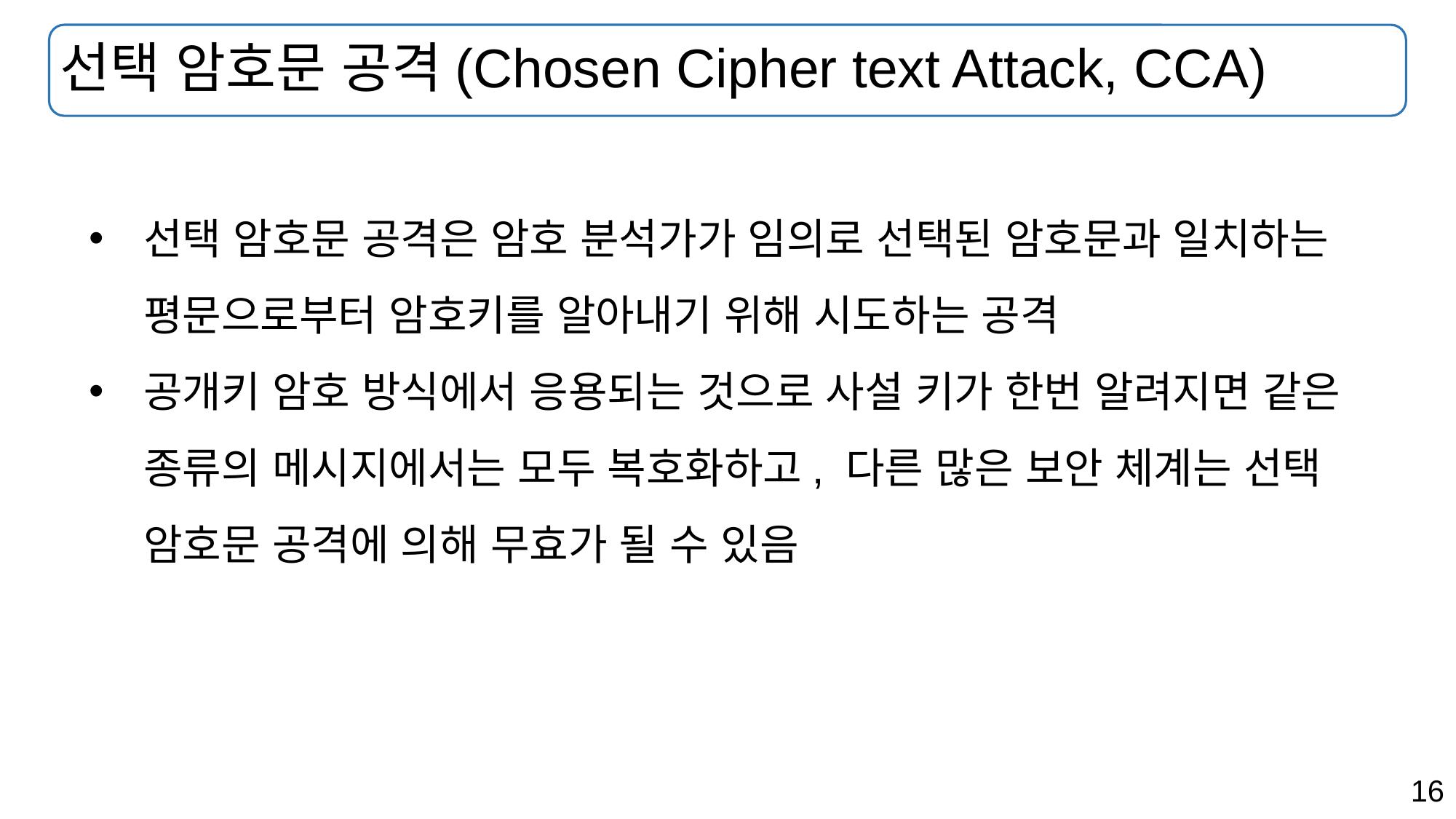

# 선택 암호문 공격(Chosen Cipher text Attack, CCA)
선택 암호문 공격은 암호 분석가가 임의로 선택된 암호문과 일치하는 평문으로부터 암호키를 알아내기 위해 시도하는 공격
공개키 암호 방식에서 응용되는 것으로 사설 키가 한번 알려지면 같은 종류의 메시지에서는 모두 복호화하고, 다른 많은 보안 체계는 선택 암호문 공격에 의해 무효가 될 수 있음